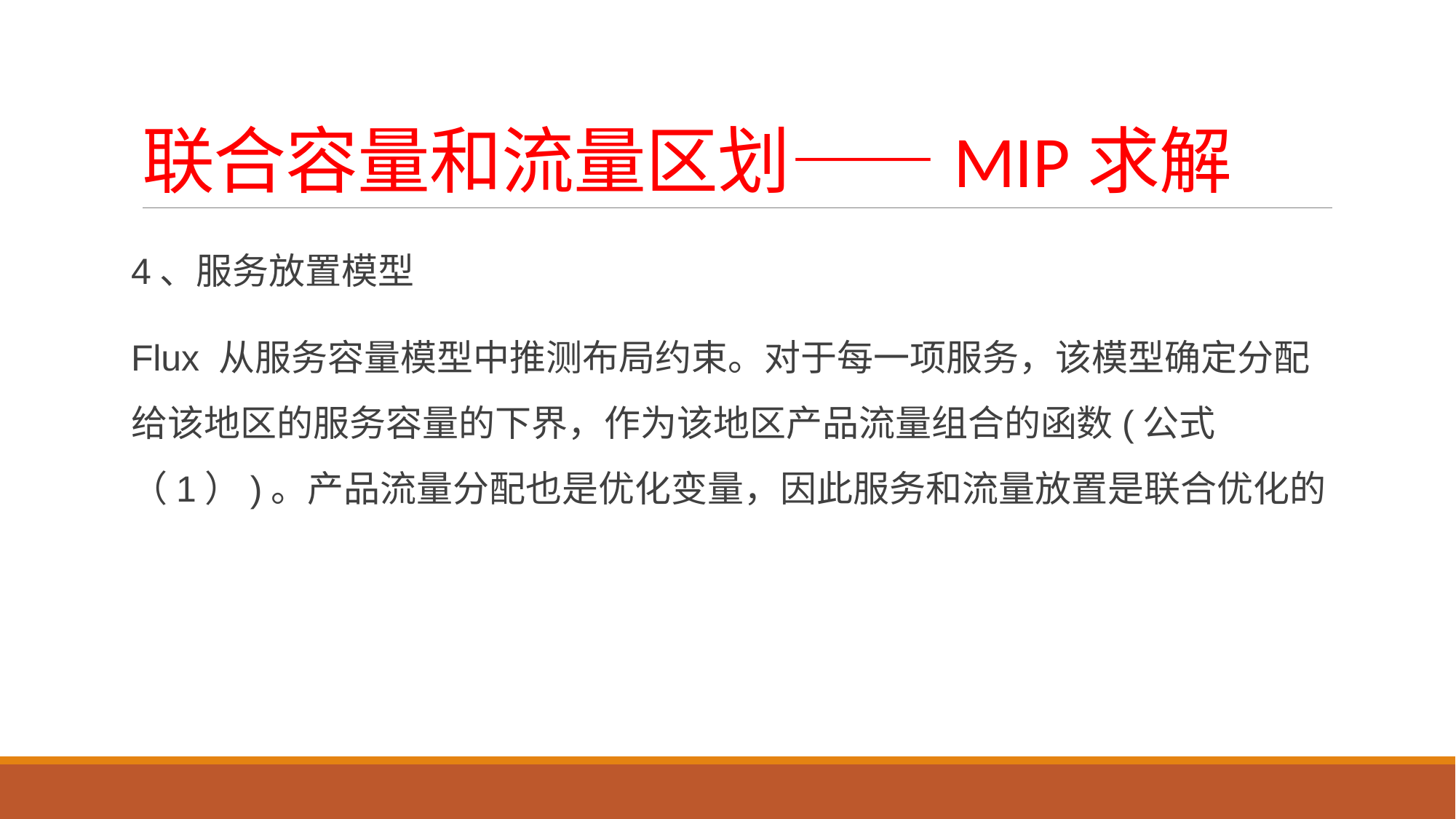

# 联合容量和流量区划——MIP求解
4、服务放置模型
Flux 从服务容量模型中推测布局约束。对于每一项服务，该模型确定分配给该地区的服务容量的下界，作为该地区产品流量组合的函数(公式（1）)。产品流量分配也是优化变量，因此服务和流量放置是联合优化的